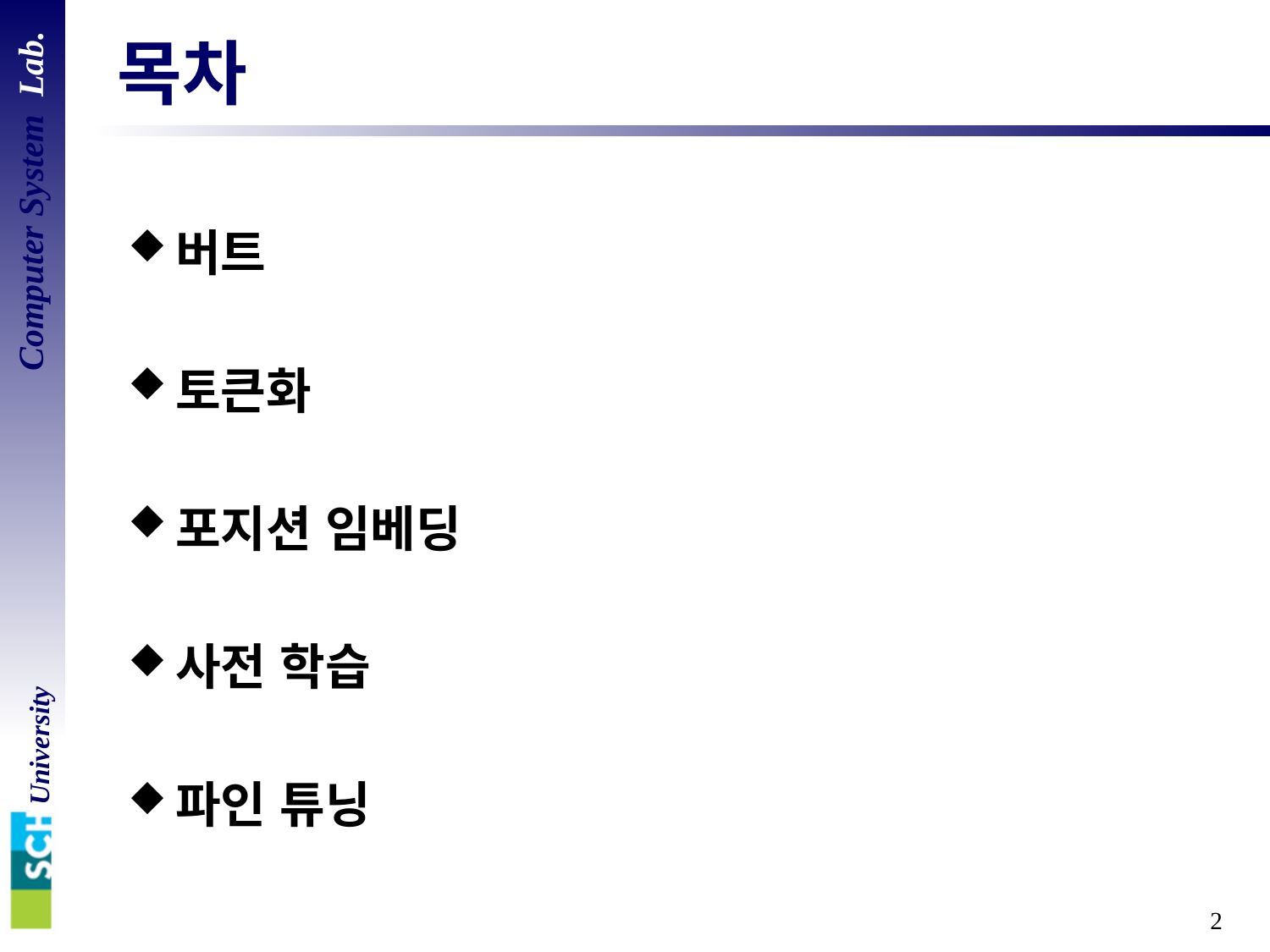

# 목차

버트

토큰화

포지션 임베딩

사전 학습

파인 튜닝